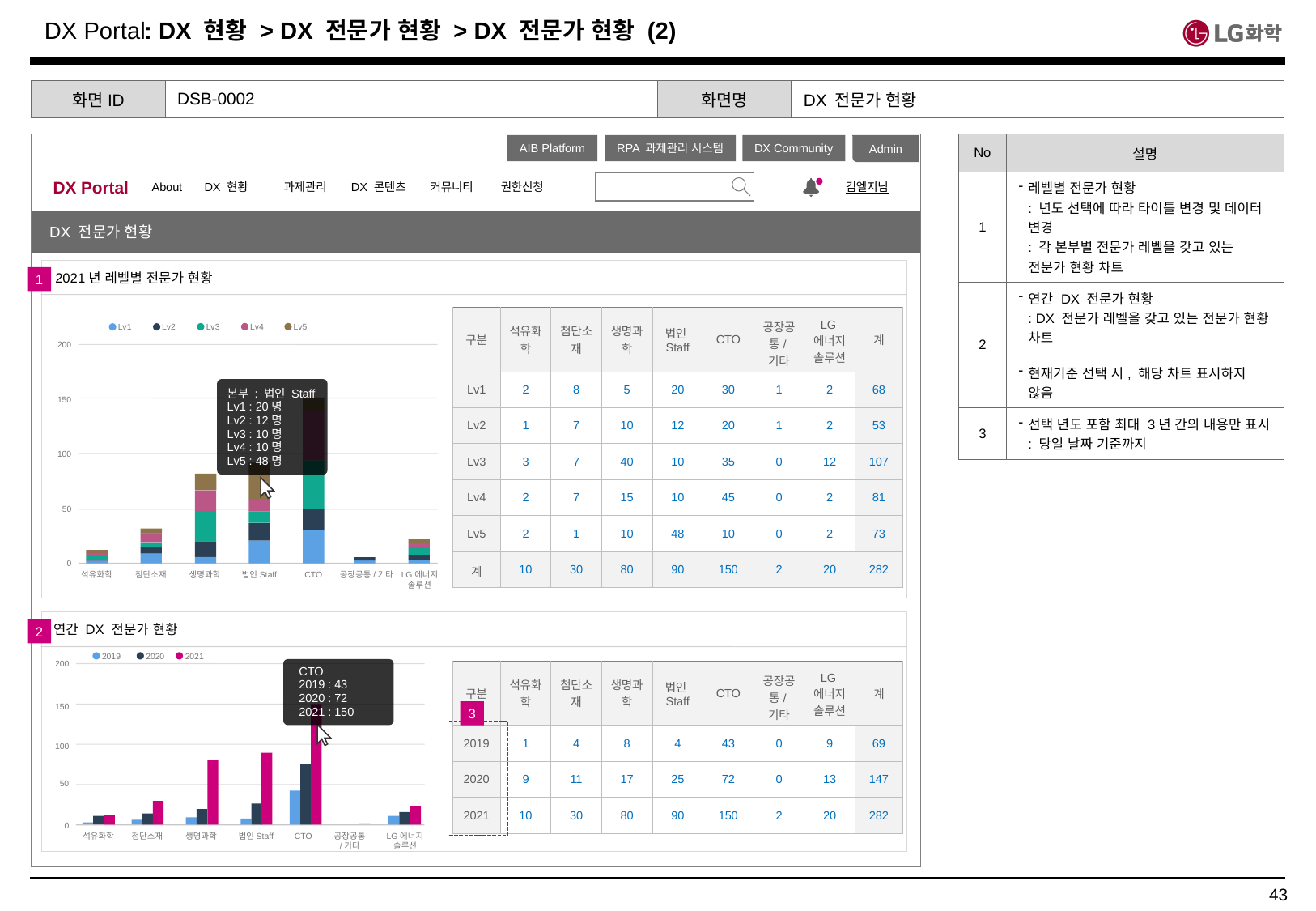

: DX 현황 > DX 전문가 현황 > DX 전문가 현황 (2)
| 화면ID | DSB-0002 | 화면명 | DX 전문가 현황 |
| --- | --- | --- | --- |

| No | 설명 |
| --- | --- |
| 1 | 레벨별 전문가 현황 : 년도 선택에 따라 타이틀 변경 및 데이터 변경 : 각 본부별 전문가 레벨을 갖고 있는 전문가 현황 차트 |
| 2 | 연간 DX 전문가 현황 : DX 전문가 레벨을 갖고 있는 전문가 현황 차트 현재기준 선택 시, 해당 차트 표시하지 않음 |
| 3 | 선택 년도 포함 최대 3년 간의 내용만 표시 : 당일 날짜 기준까지 |

Admin
DX Portal

About
DX 현황
과제관리
DX 콘텐츠
커뮤니티
권한신청
김엘지님

AIB Platform
RPA 과제관리 시스템
DX Community
공지사항

DX 전문가 현황

2021년 레벨별 전문가 현황
1

| 구분 | 석유화학 | 첨단소재 | 생명과학 | 법인Staff | CTO | 공장공통/기타 | LG에너지솔루션 | 계 |
| --- | --- | --- | --- | --- | --- | --- | --- | --- |
| Lv1 | 2 | 8 | 5 | 20 | 30 | 1 | 2 | 68 |
| Lv2 | 1 | 7 | 10 | 12 | 20 | 1 | 2 | 53 |
| Lv3 | 3 | 7 | 40 | 10 | 35 | 0 | 12 | 107 |
| Lv4 | 2 | 7 | 15 | 10 | 45 | 0 | 2 | 81 |
| Lv5 | 2 | 1 | 10 | 48 | 10 | 0 | 2 | 73 |
| 계 | 10 | 30 | 80 | 90 | 150 | 2 | 20 | 282 |
Lv4
Lv5
Lv3
Lv1
Lv2

200
150
100
50
0

본부 : 법인 Staff
Lv1 : 20명
Lv2 : 12명
Lv3 : 10명
Lv4 : 10명
Lv5 : 48명

석유화학
첨단소재
생명과학
법인Staff
CTO
공장공통/기타
LG에너지
솔루션

연간 DX 전문가 현황
2

2019
2020
2021

200
150
100
50
0

석유화학
첨단소재
생명과학
법인Staff
CTO
공장공통
/기타
LG에너지
솔루션
CTO
2019 : 43
2020 : 72
2021 : 150

| 구분 | 석유화학 | 첨단소재 | 생명과학 | 법인Staff | CTO | 공장공통/기타 | LG에너지솔루션 | 계 |
| --- | --- | --- | --- | --- | --- | --- | --- | --- |
| 2019 | 1 | 4 | 8 | 4 | 43 | 0 | 9 | 69 |
| 2020 | 9 | 11 | 17 | 25 | 72 | 0 | 13 | 147 |
| 2021 | 10 | 30 | 80 | 90 | 150 | 2 | 20 | 282 |
3